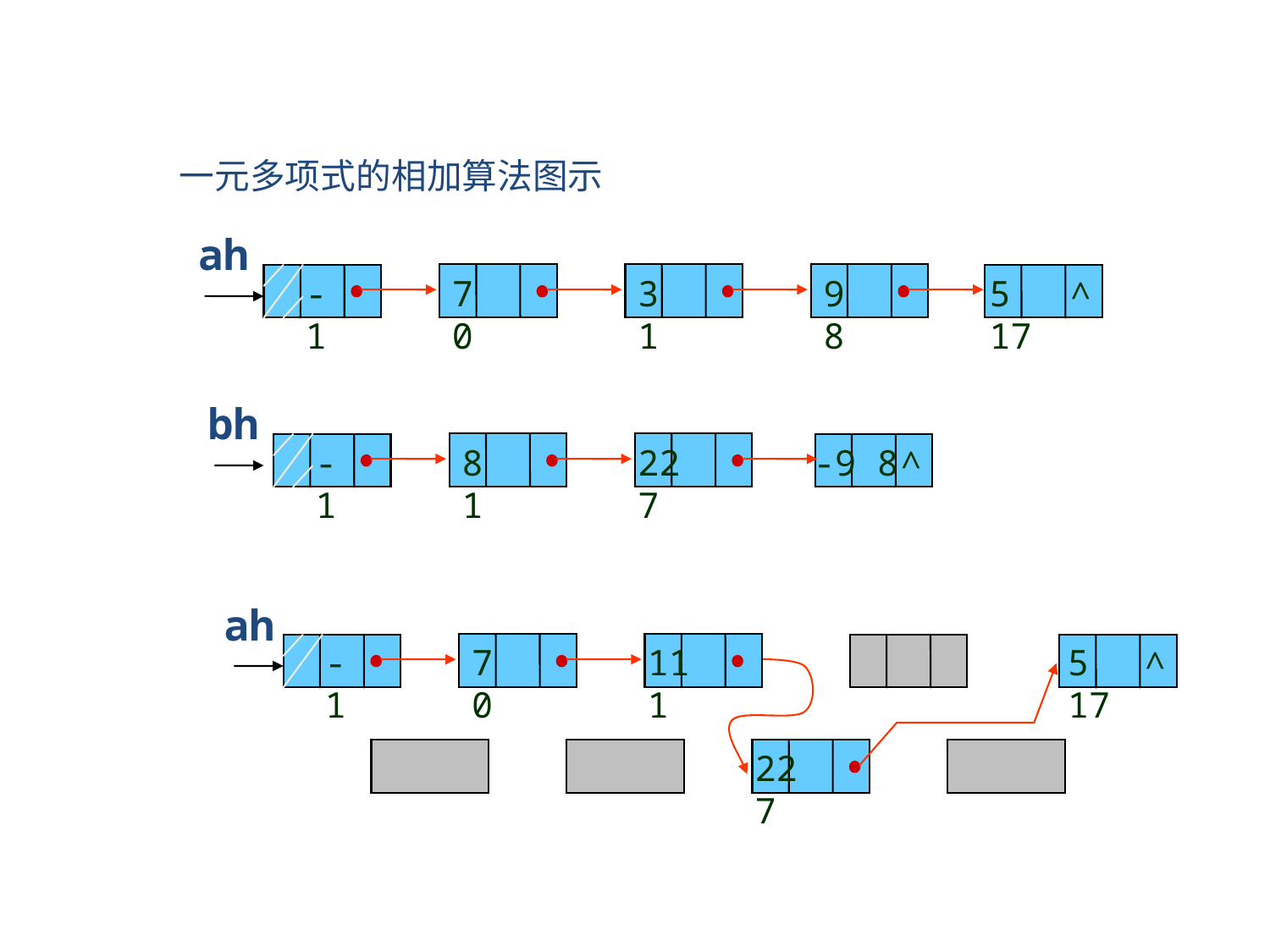

一元多项式的相加算法图示
ah

-1
7 0
3 1
9 8
5 17

∧

bh

-1
8 1
22 7
-9 8

∧

ah

-1
7 0
11 1

5 17

∧

22 7